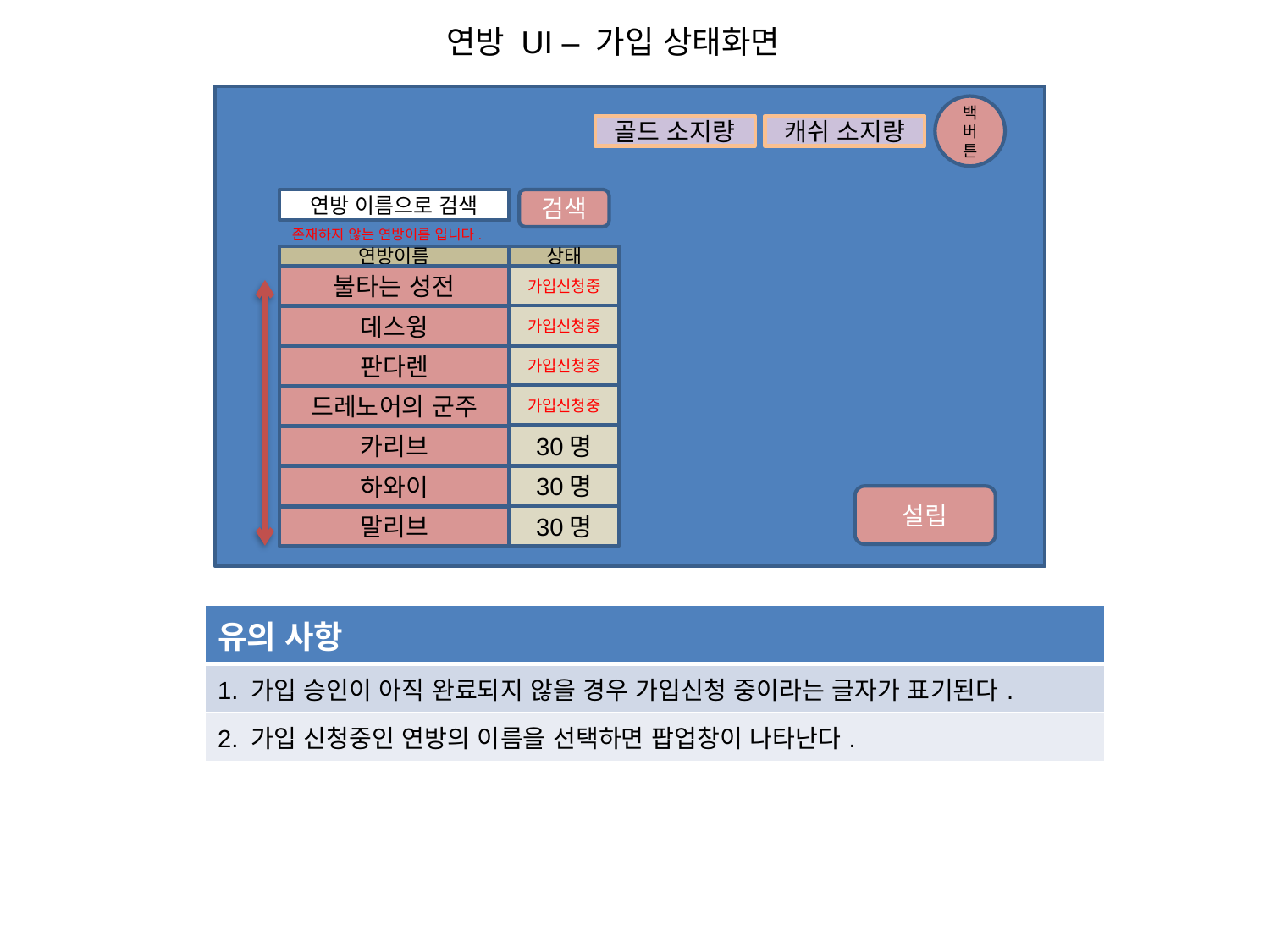

연방 UI – 가입 상태화면

백버튼
골드 소지량
캐쉬 소지량
연방 이름으로 검색
검색
존재하지 않는 연방이름 입니다.
연방이름
상태
불타는 성전
가입신청중
가입신청중
데스윙
가입신청중
판다렌
가입신청중
드레노어의 군주
30명
카리브
30명
하와이
설립
30명
말리브
| 유의 사항 |
| --- |
| 1. 가입 승인이 아직 완료되지 않을 경우 가입신청 중이라는 글자가 표기된다. |
| 2. 가입 신청중인 연방의 이름을 선택하면 팝업창이 나타난다. |